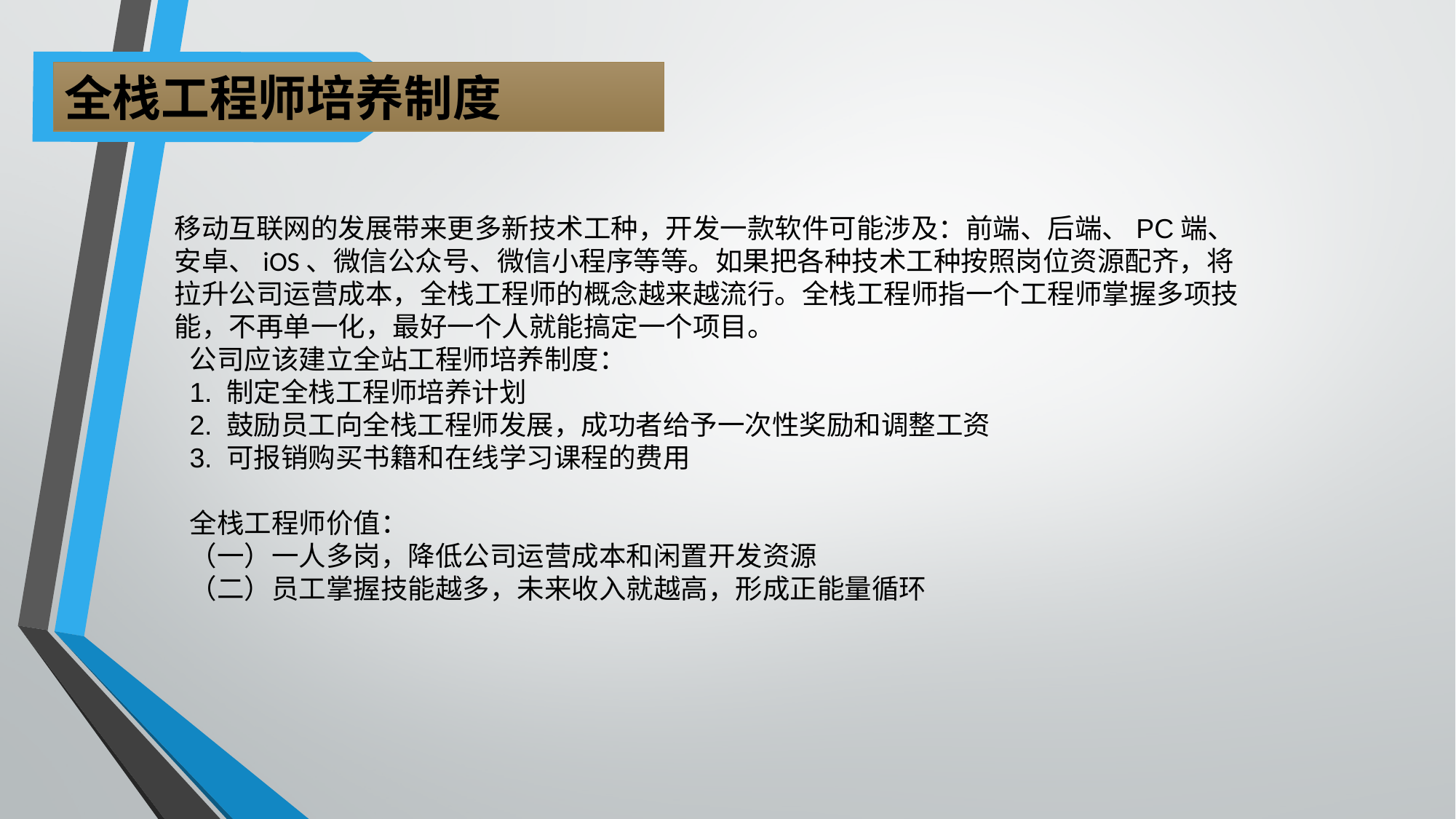

全栈工程师培养制度
移动互联网的发展带来更多新技术工种，开发一款软件可能涉及：前端、后端、PC端、安卓、iOS、微信公众号、微信小程序等等。如果把各种技术工种按照岗位资源配齐，将拉升公司运营成本，全栈工程师的概念越来越流行。全栈工程师指一个工程师掌握多项技能，不再单一化，最好一个人就能搞定一个项目。公司应该建立全站工程师培养制度：
1. 制定全栈工程师培养计划
2. 鼓励员工向全栈工程师发展，成功者给予一次性奖励和调整工资
3. 可报销购买书籍和在线学习课程的费用 全栈工程师价值：（一）一人多岗，降低公司运营成本和闲置开发资源（二）员工掌握技能越多，未来收入就越高，形成正能量循环